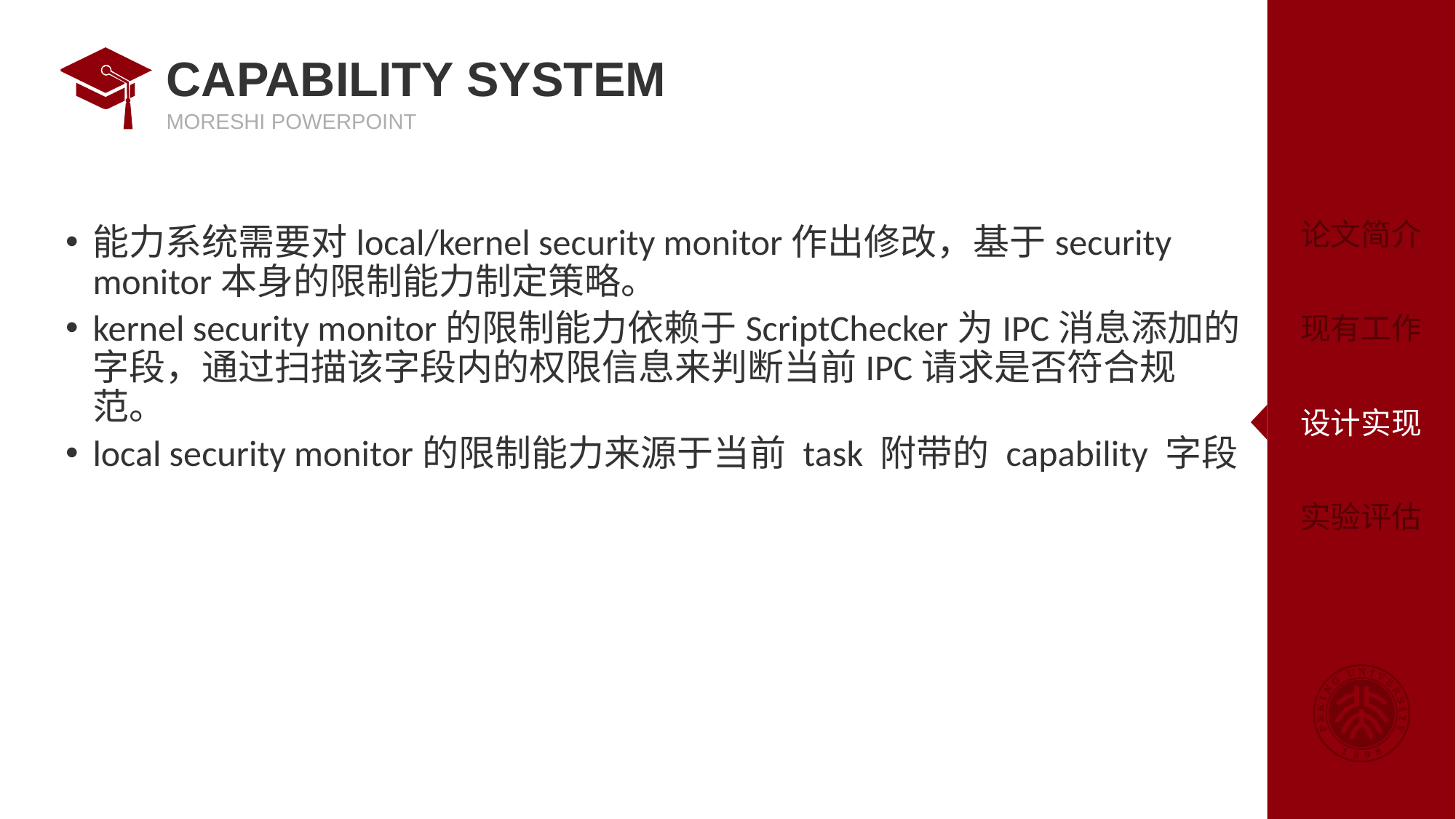

# CAPABILITY SYSTEM
能力系统需要对local/kernel security monitor作出修改，基于security monitor本身的限制能力制定策略。
kernel security monitor的限制能力依赖于ScriptChecker为IPC消息添加的字段，通过扫描该字段内的权限信息来判断当前IPC请求是否符合规范。
local security monitor的限制能力来源于当前 task 附带的 capability 字段